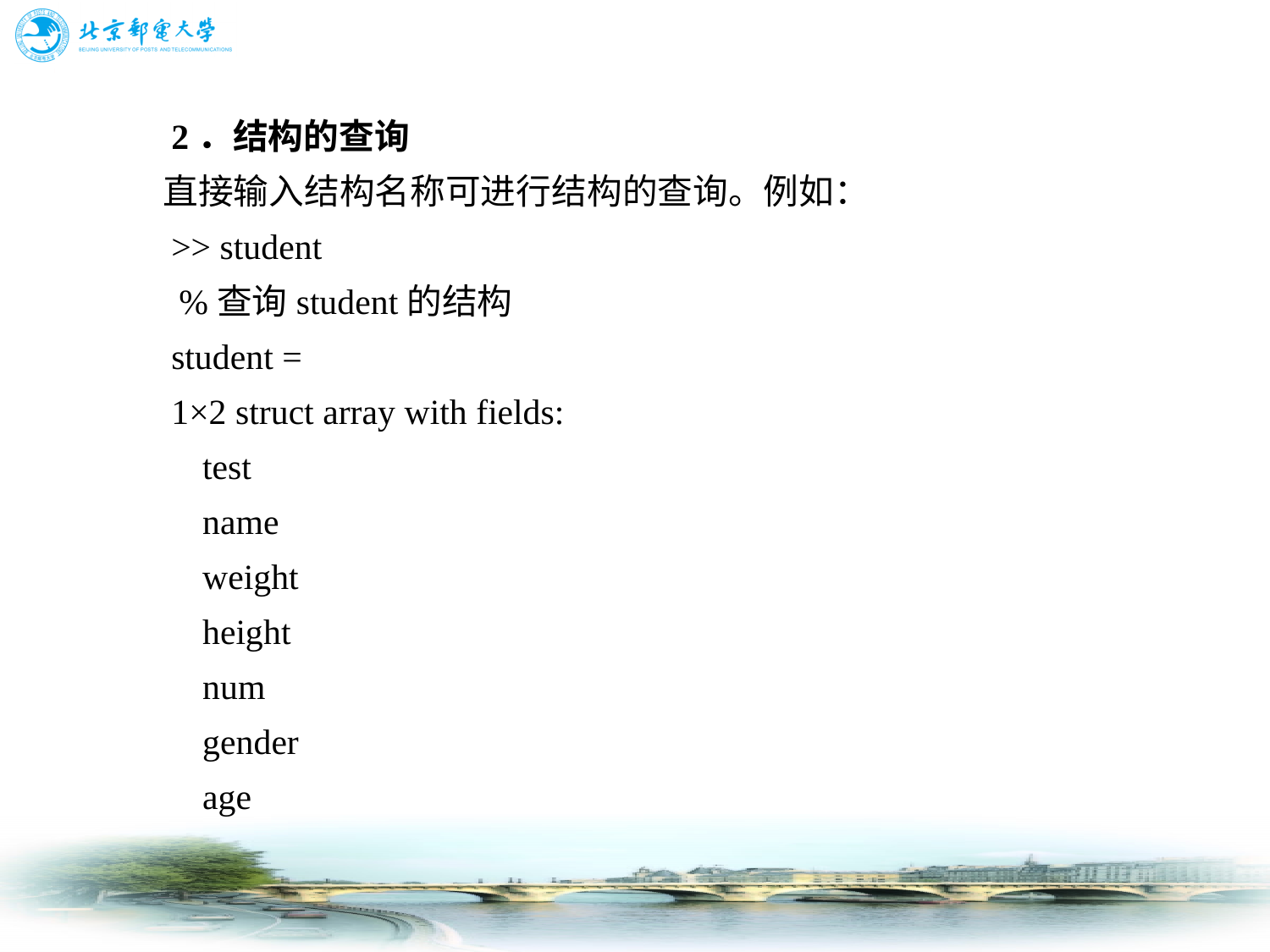

# 2．结构的查询 　　直接输入结构名称可进行结构的查询。例如： 　　>> student 　　 %查询student的结构 　　student = 　　1×2 struct array with fields: 　　    test 　　    name 　　    weight 　　    height 　　    num 　　    gender 　　    age